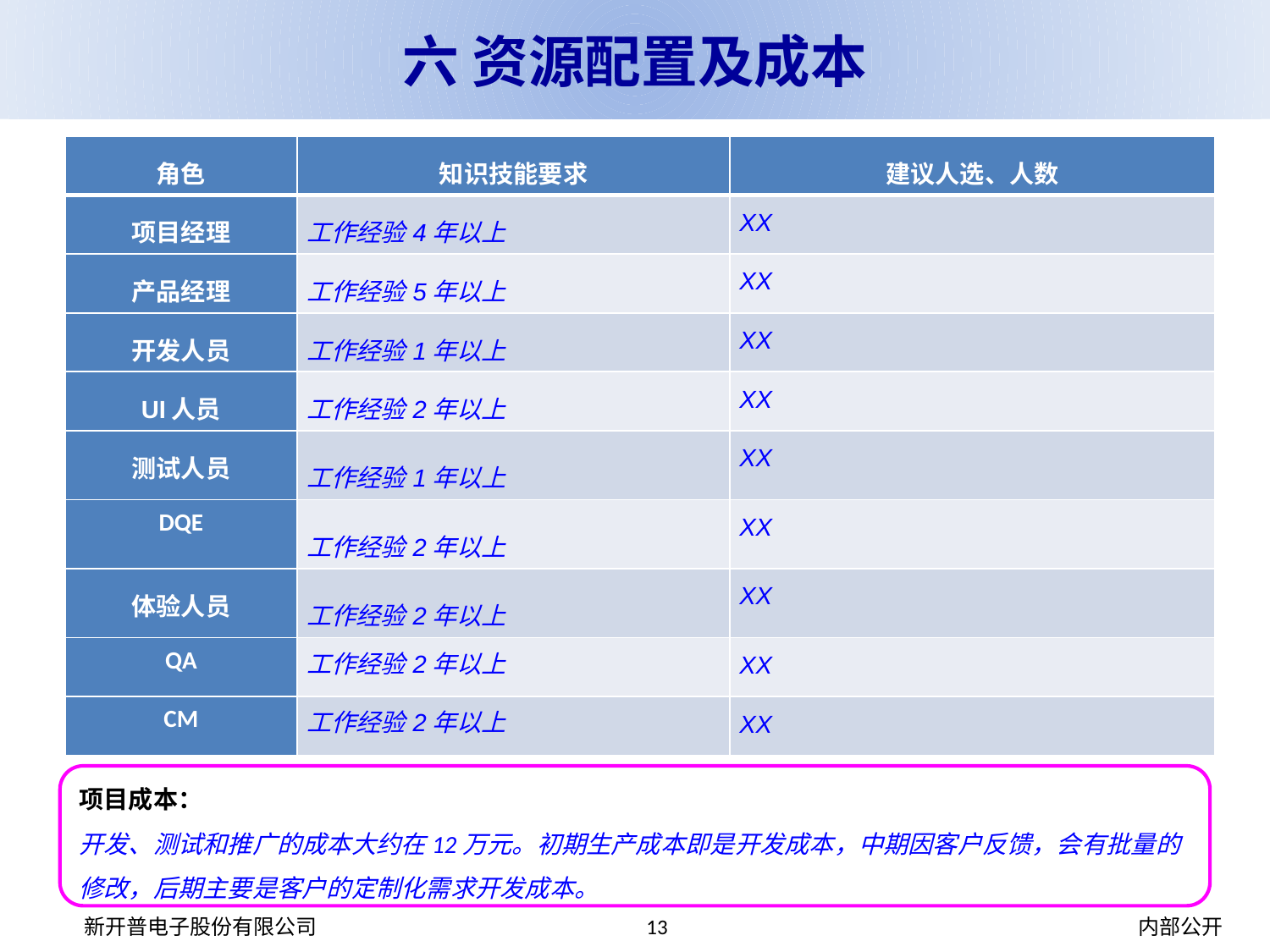

六 资源配置及成本
| 角色 | 知识技能要求 | 建议人选、人数 |
| --- | --- | --- |
| 项目经理 | 工作经验4年以上 | XX |
| 产品经理 | 工作经验5年以上 | XX |
| 开发人员 | 工作经验1年以上 | XX |
| UI人员 | 工作经验2年以上 | XX |
| 测试人员 | 工作经验1年以上 | XX |
| DQE | 工作经验2年以上 | XX |
| 体验人员 | 工作经验2年以上 | XX |
| QA | 工作经验2年以上 | XX |
| CM | 工作经验2年以上 | XX |
项目成本：
开发、测试和推广的成本大约在12万元。初期生产成本即是开发成本，中期因客户反馈，会有批量的修改，后期主要是客户的定制化需求开发成本。
新开普电子股份有限公司
13
内部公开